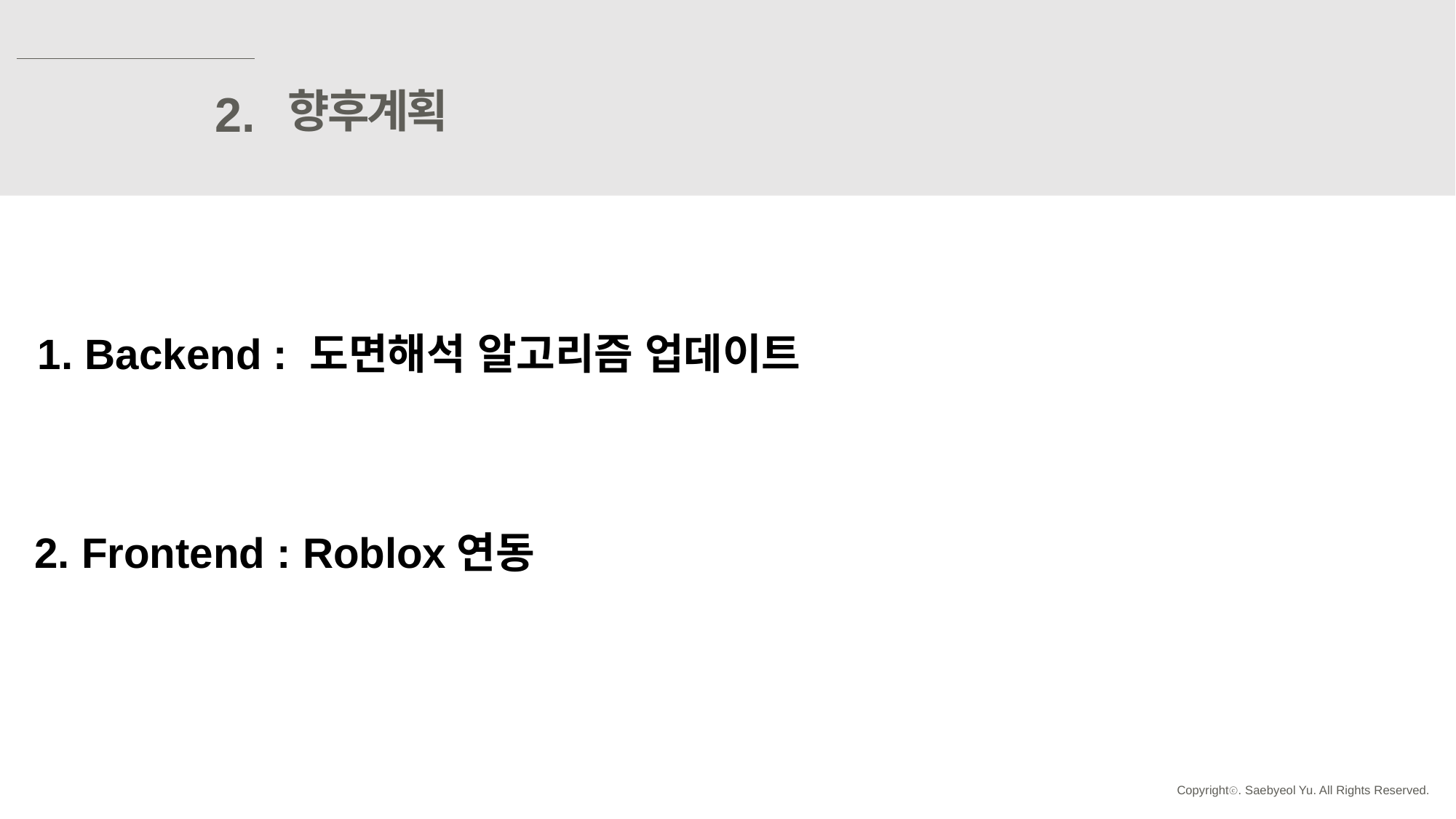

향후계획
2.

    1. Backend : 도면해석 알고리즘 업데이트

  2. Frontend : Roblox연동